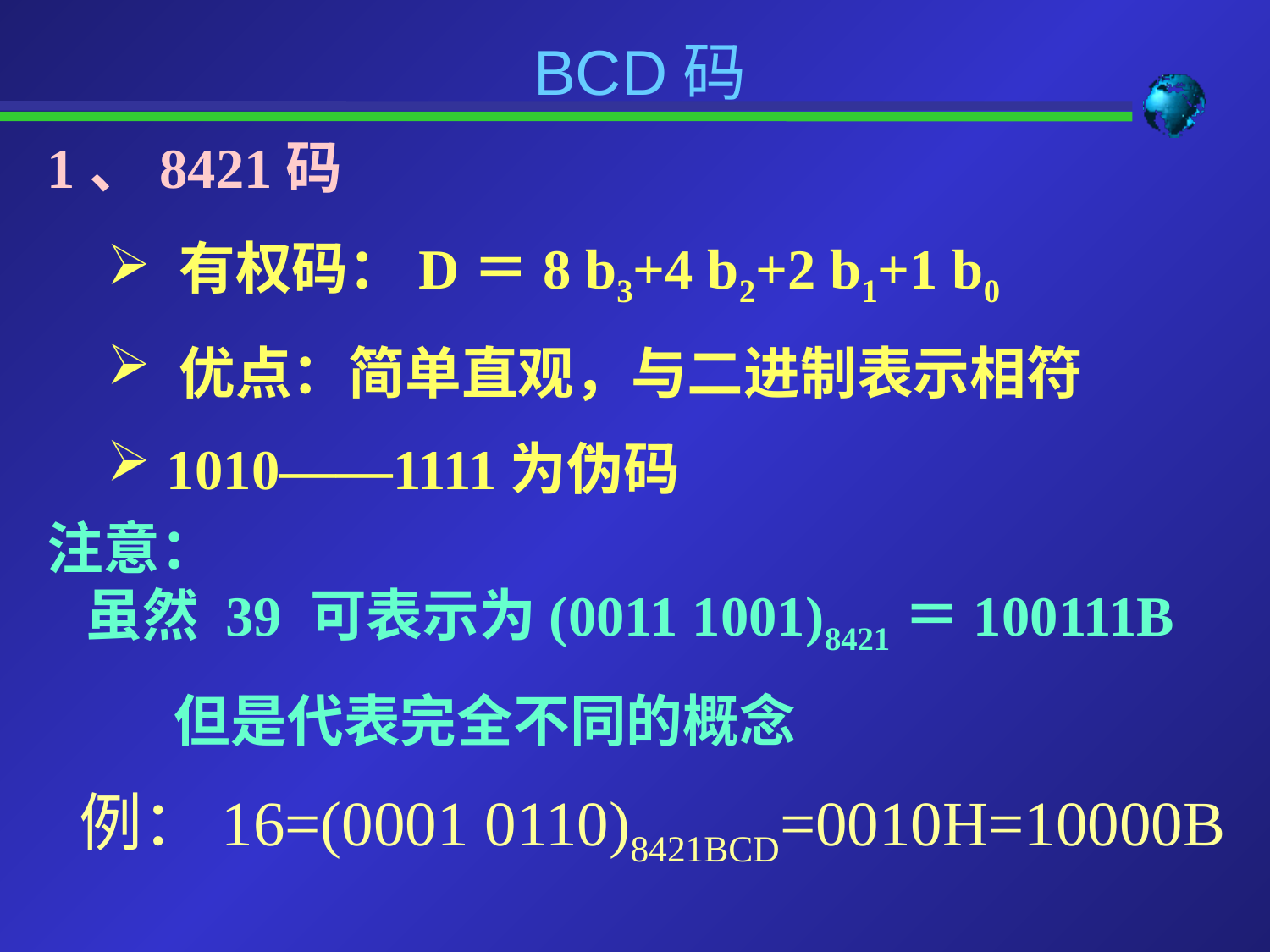

BCD码
1、8421码
 有权码：D＝8 b3+4 b2+2 b1+1 b0
 优点：简单直观，与二进制表示相符
 1010——1111为伪码
注意：
   虽然 39 可表示为(0011 1001)8421＝100111B
	但是代表完全不同的概念
例：16=(0001 0110)8421BCD=0010H=10000B